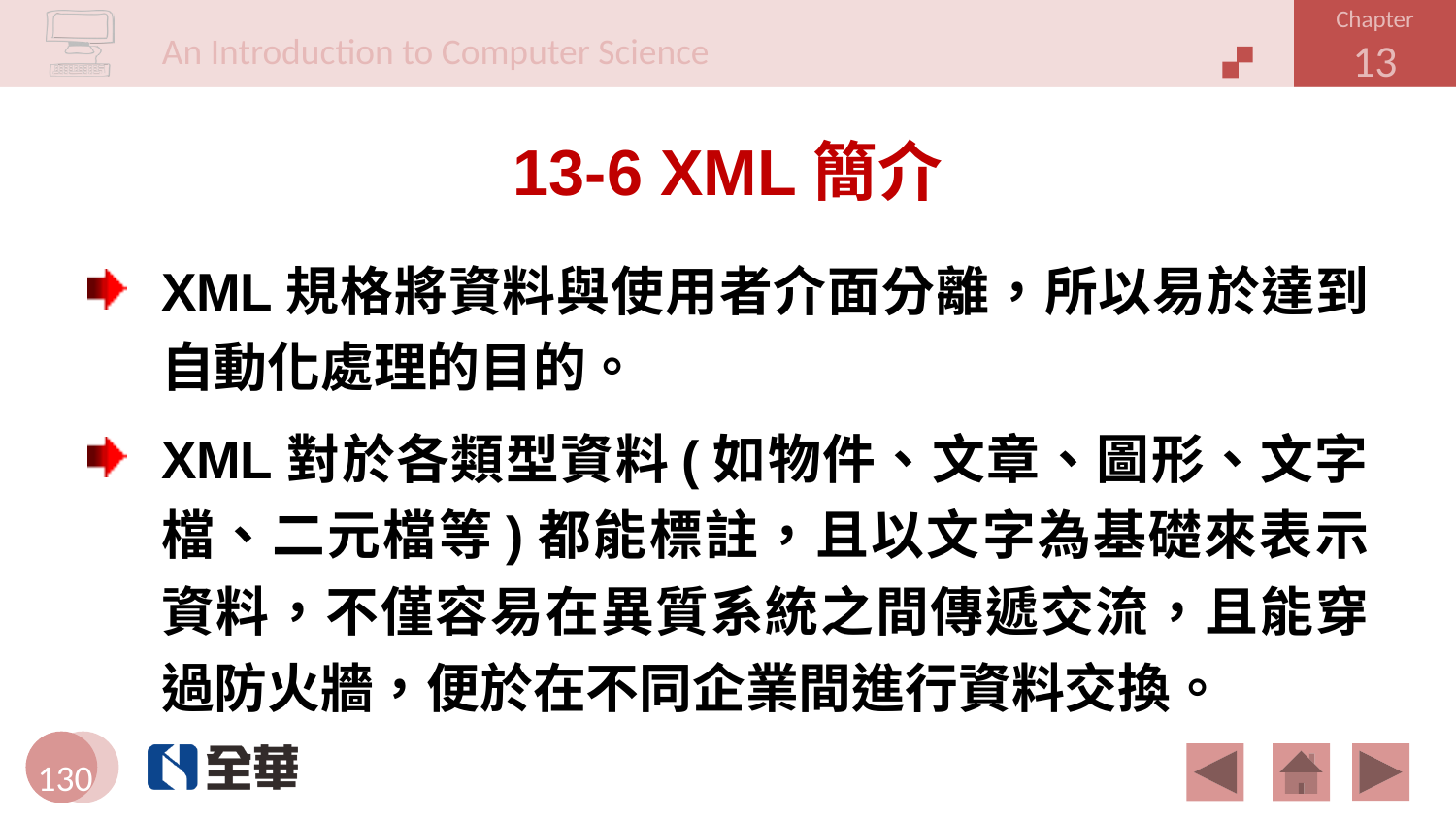

# 13-6 XML簡介
XML規格將資料與使用者介面分離，所以易於達到自動化處理的目的。
XML對於各類型資料(如物件、文章、圖形、文字檔、二元檔等)都能標註，且以文字為基礎來表示資料，不僅容易在異質系統之間傳遞交流，且能穿過防火牆，便於在不同企業間進行資料交換。